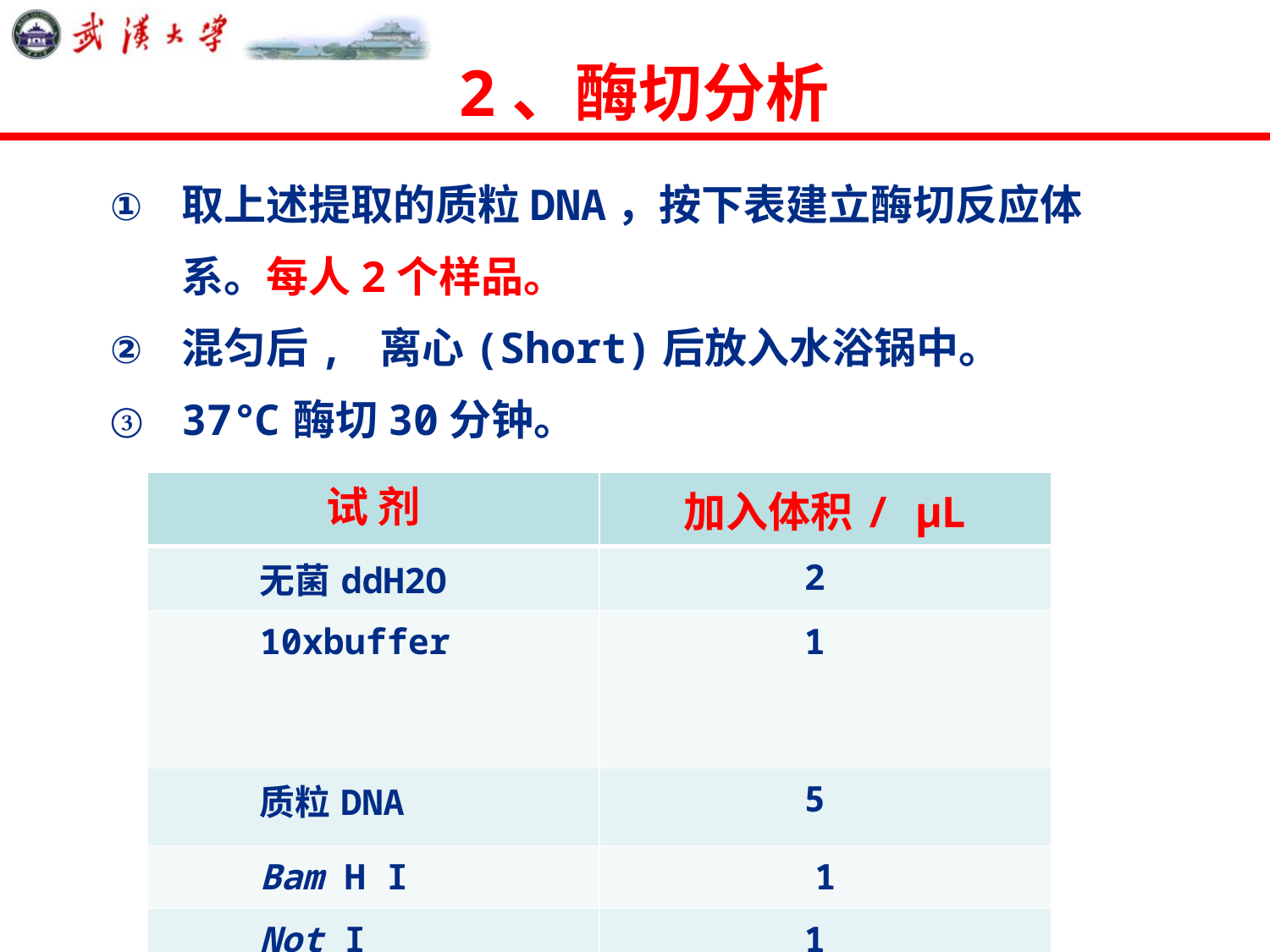

# 2、酶切分析
取上述提取的质粒DNA，按下表建立酶切反应体系。每人2个样品。
混匀后, 离心(Short)后放入水浴锅中。
37℃酶切30分钟。
| 试 剂 | 加入体积/ µL |
| --- | --- |
| 无菌ddH2O | 2 |
| 10xbuffer | 1 |
| 质粒DNA | 5 |
| Bam H I | 1 |
| Not I | 1 |